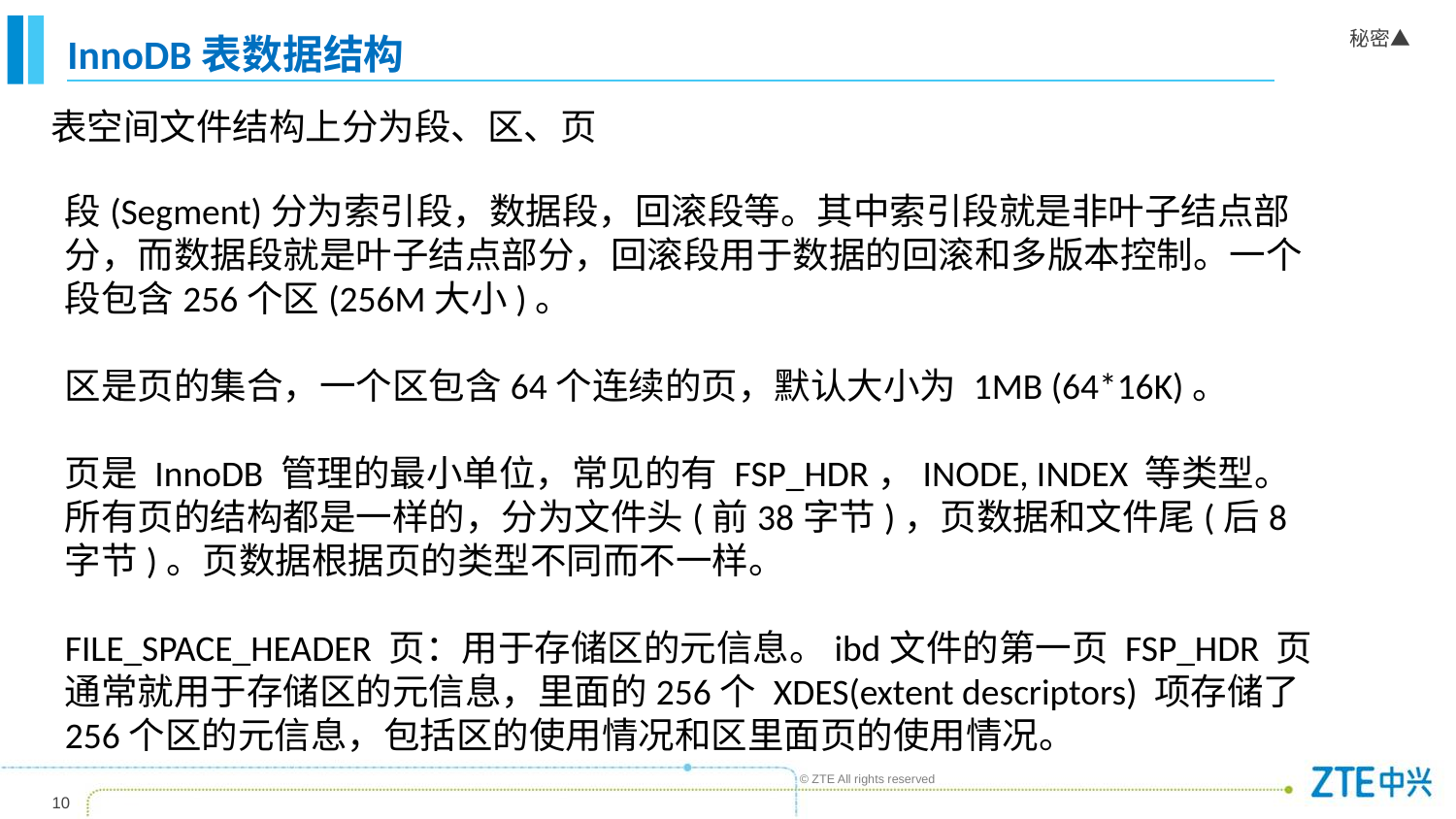

# InnoDB表数据结构
表空间文件结构上分为段、区、页
段(Segment)分为索引段，数据段，回滚段等。其中索引段就是非叶子结点部分，而数据段就是叶子结点部分，回滚段用于数据的回滚和多版本控制。一个段包含256个区(256M大小)。

区是页的集合，一个区包含64个连续的页，默认大小为 1MB (64*16K)。

页是 InnoDB 管理的最小单位，常见的有 FSP_HDR，INODE, INDEX 等类型。所有页的结构都是一样的，分为文件头(前38字节)，页数据和文件尾(后8字节)。页数据根据页的类型不同而不一样。

FILE_SPACE_HEADER 页：用于存储区的元信息。ibd文件的第一页 FSP_HDR 页通常就用于存储区的元信息，里面的256个 XDES(extent descriptors) 项存储了256个区的元信息，包括区的使用情况和区里面页的使用情况。